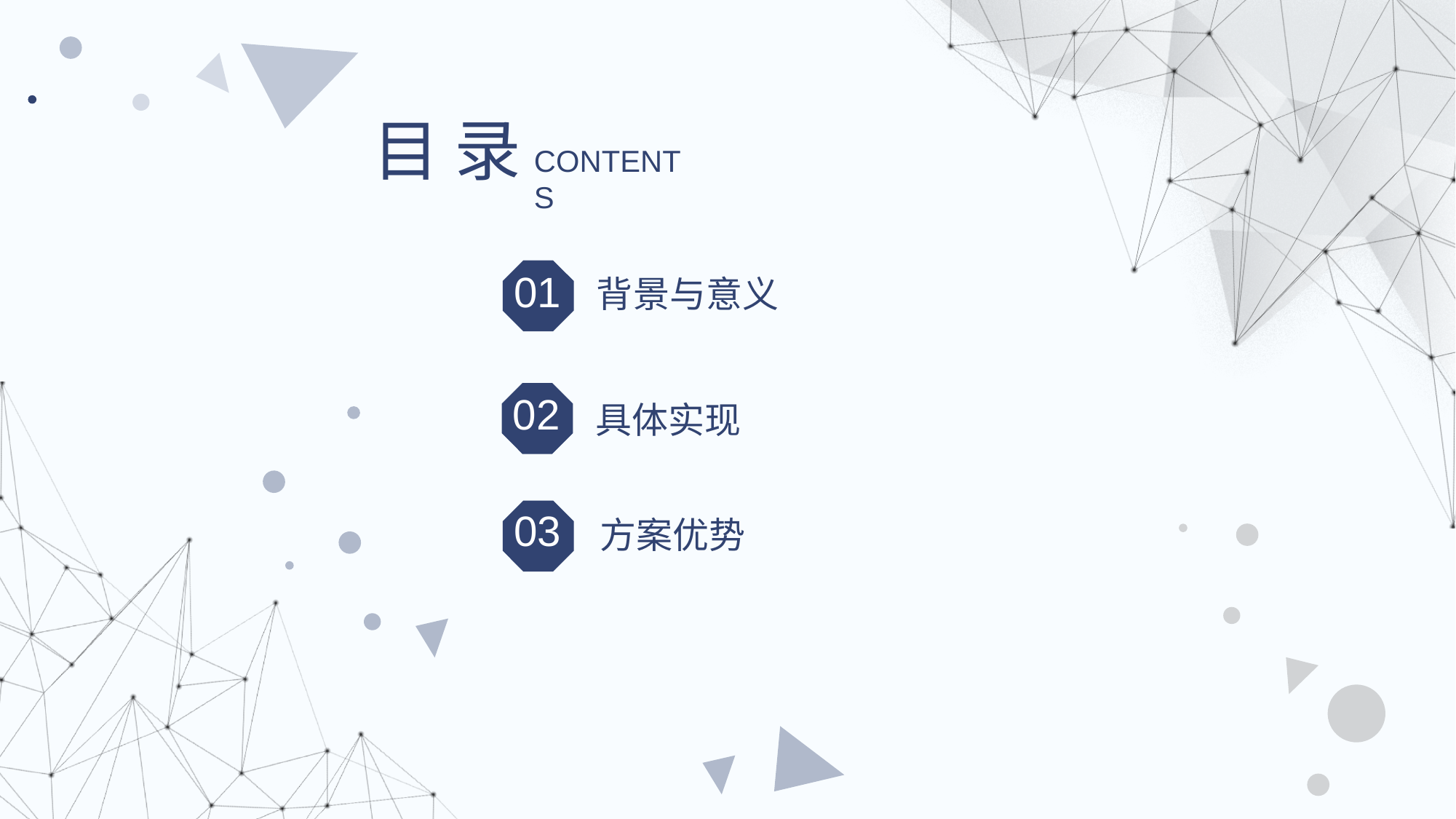

目 录
CONTENTS

01

02

03

背景与意义
具体实现
方案优势